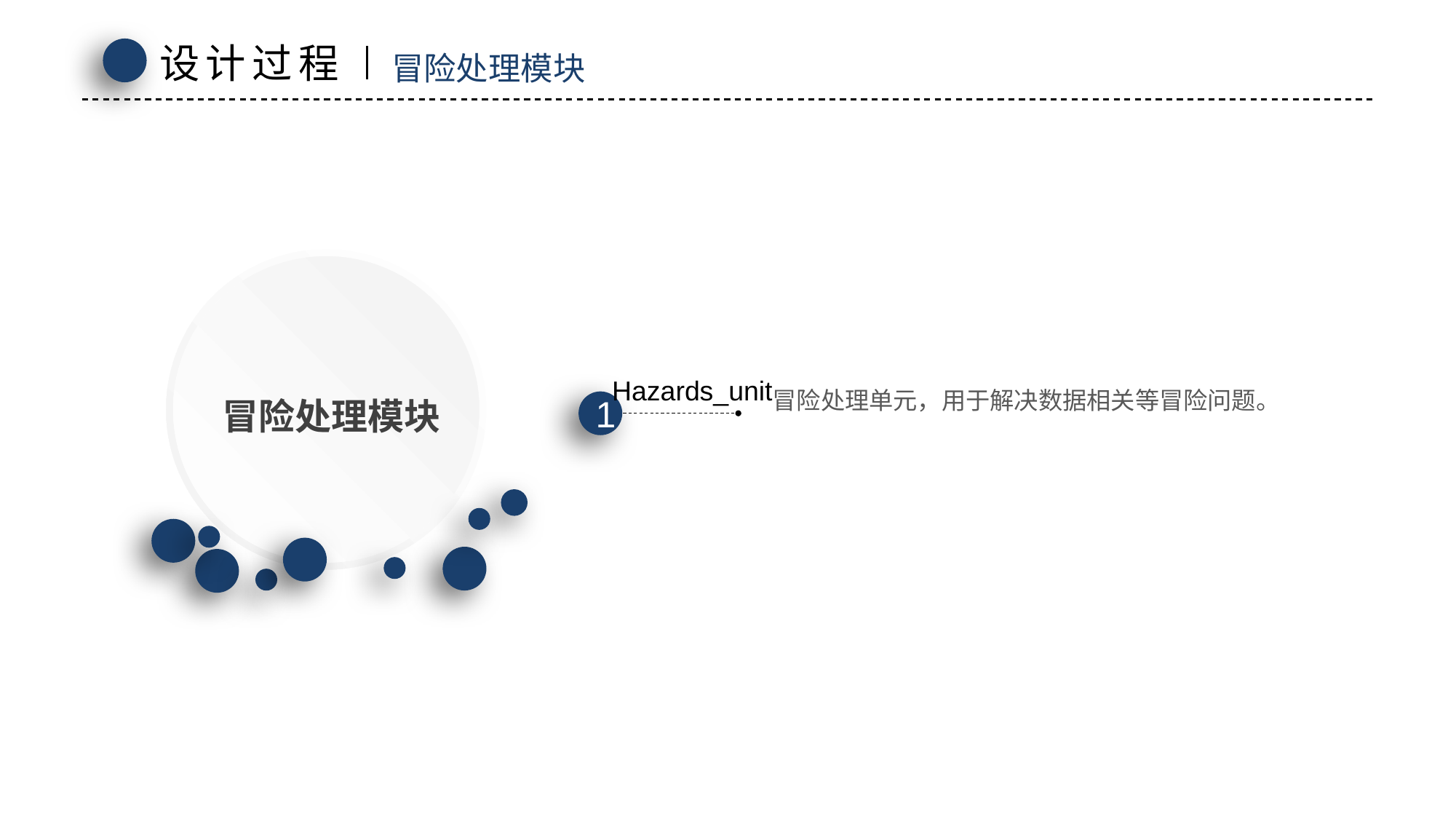

设计过程

冒险处理模块

Hazards_unit
冒险处理单元，用于解决数据相关等冒险问题。
1
冒险处理模块